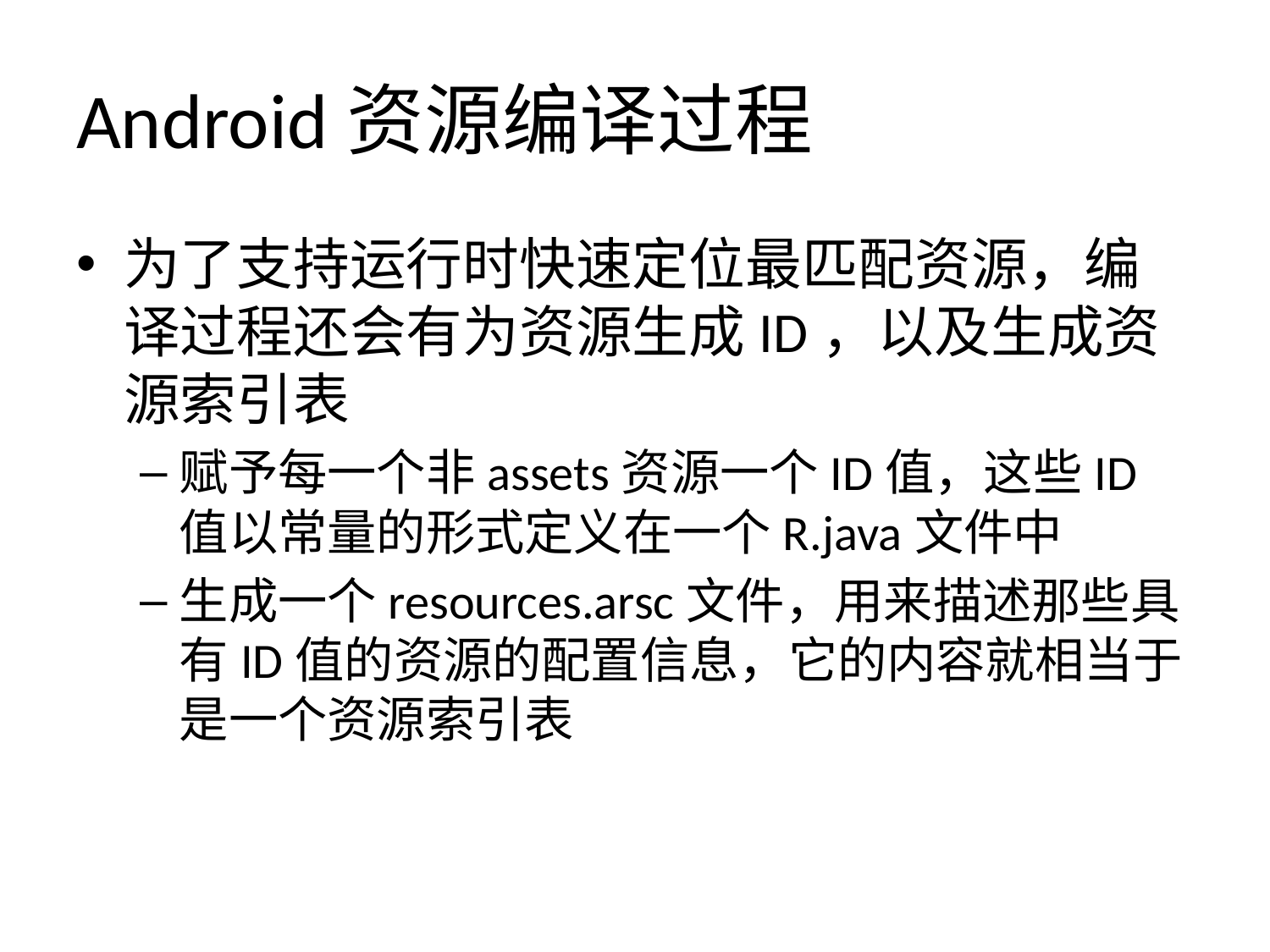

# Android资源编译过程
为了支持运行时快速定位最匹配资源，编译过程还会有为资源生成ID，以及生成资源索引表
赋予每一个非assets资源一个ID值，这些ID值以常量的形式定义在一个R.java文件中
生成一个resources.arsc文件，用来描述那些具有ID值的资源的配置信息，它的内容就相当于是一个资源索引表